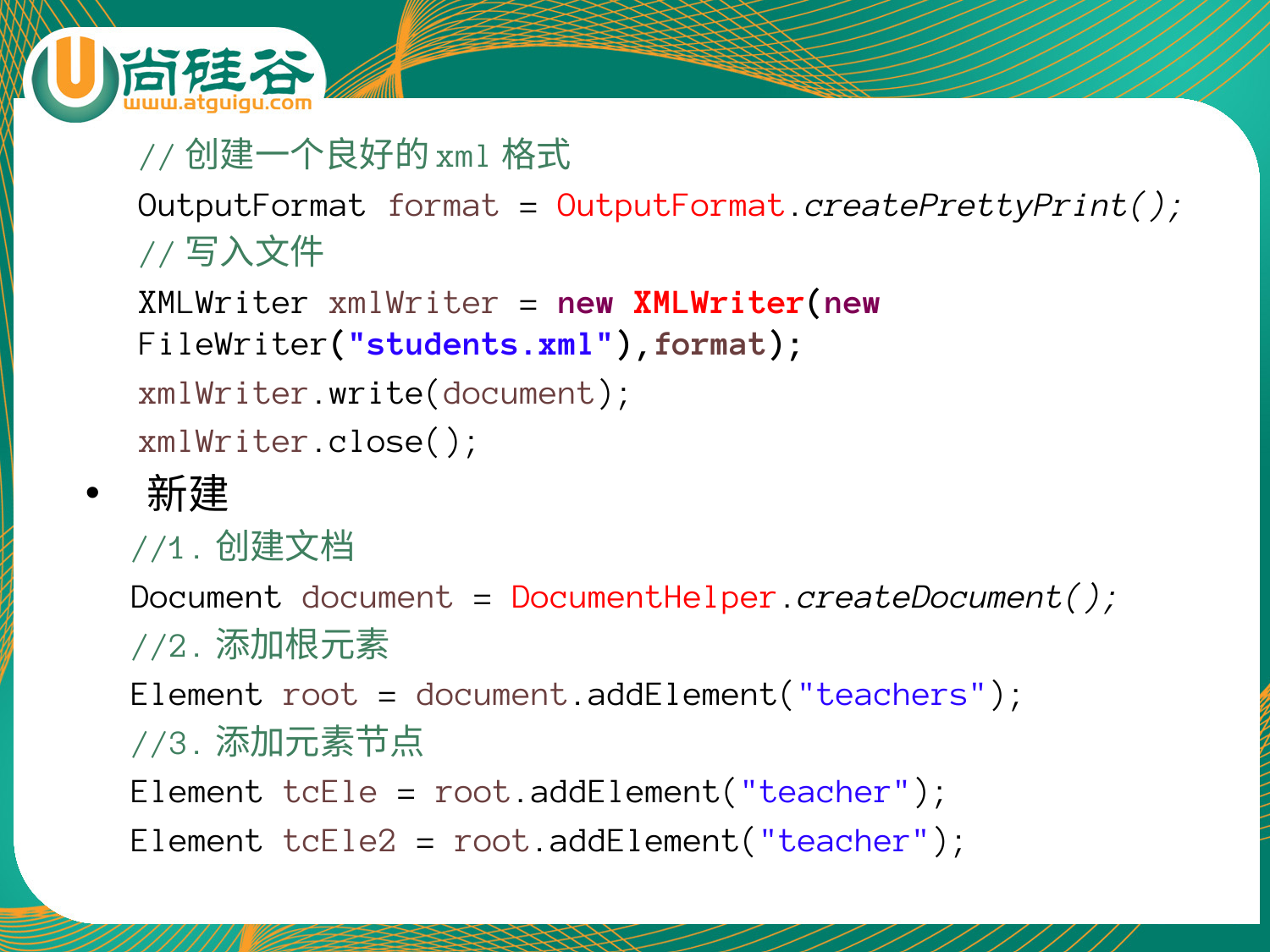

//创建一个良好的xml格式
OutputFormat format = OutputFormat.createPrettyPrint();
//写入文件
XMLWriter xmlWriter = new XMLWriter(new FileWriter("students.xml"),format);
xmlWriter.write(document);
xmlWriter.close();
新建
//1.创建文档
Document document = DocumentHelper.createDocument();
//2.添加根元素
Element root = document.addElement("teachers");
//3.添加元素节点
Element tcEle = root.addElement("teacher");
Element tcEle2 = root.addElement("teacher");